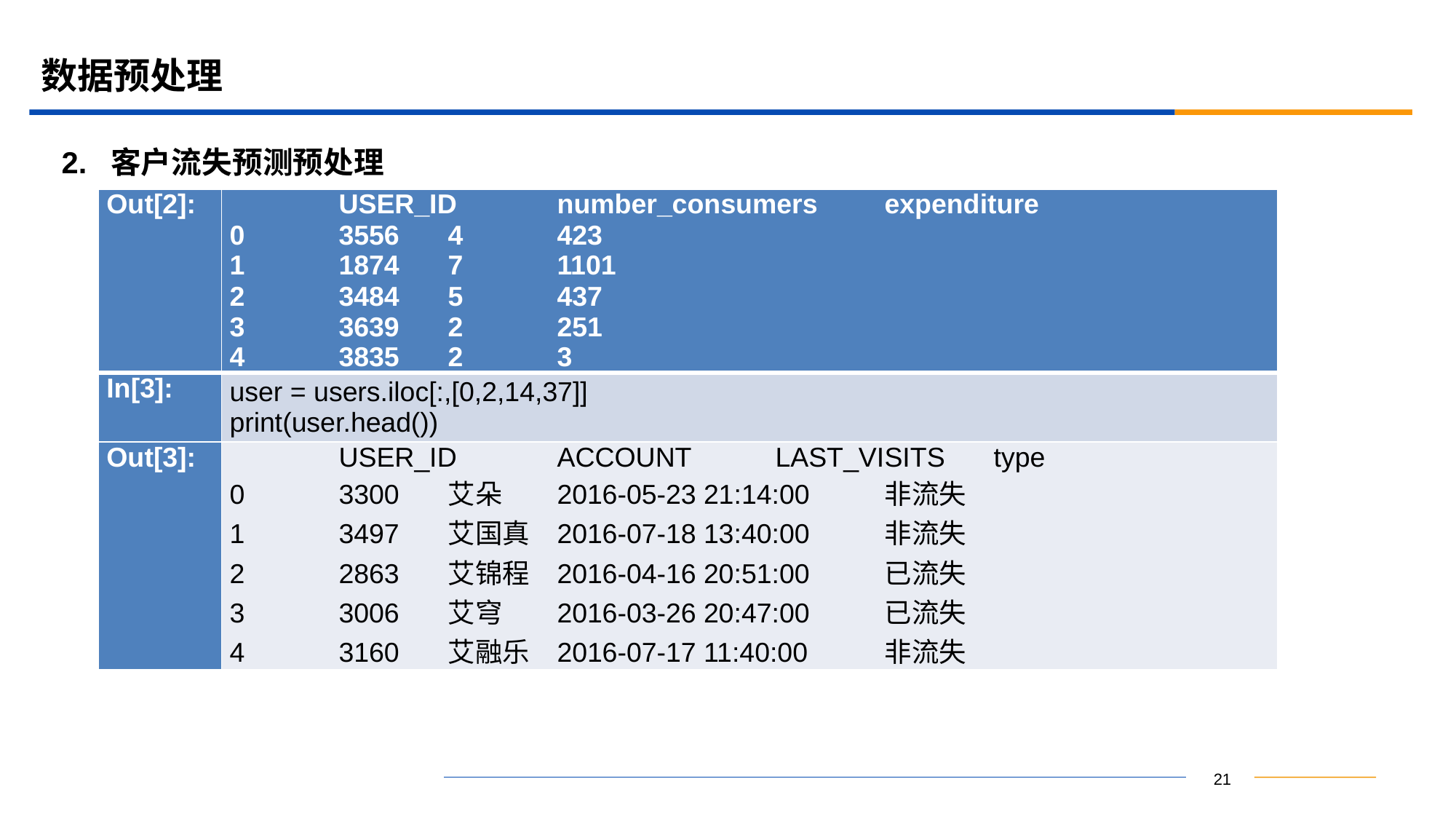

# 数据预处理
2.  客户流失预测预处理
| Out[2]: | USER\_ID number\_consumers expenditure 0 3556 4 423 1 1874 7 1101 2 3484 5 437 3 3639 2 251 4 3835 2 3 |
| --- | --- |
| In[3]: | user = users.iloc[:,[0,2,14,37]] print(user.head()) |
| Out[3]: | USER\_ID ACCOUNT LAST\_VISITS type 0 3300 艾朵 2016-05-23 21:14:00 非流失 1 3497 艾国真 2016-07-18 13:40:00 非流失 2 2863 艾锦程 2016-04-16 20:51:00 已流失 3 3006 艾穹 2016-03-26 20:47:00 已流失 4 3160 艾融乐 2016-07-17 11:40:00 非流失 |